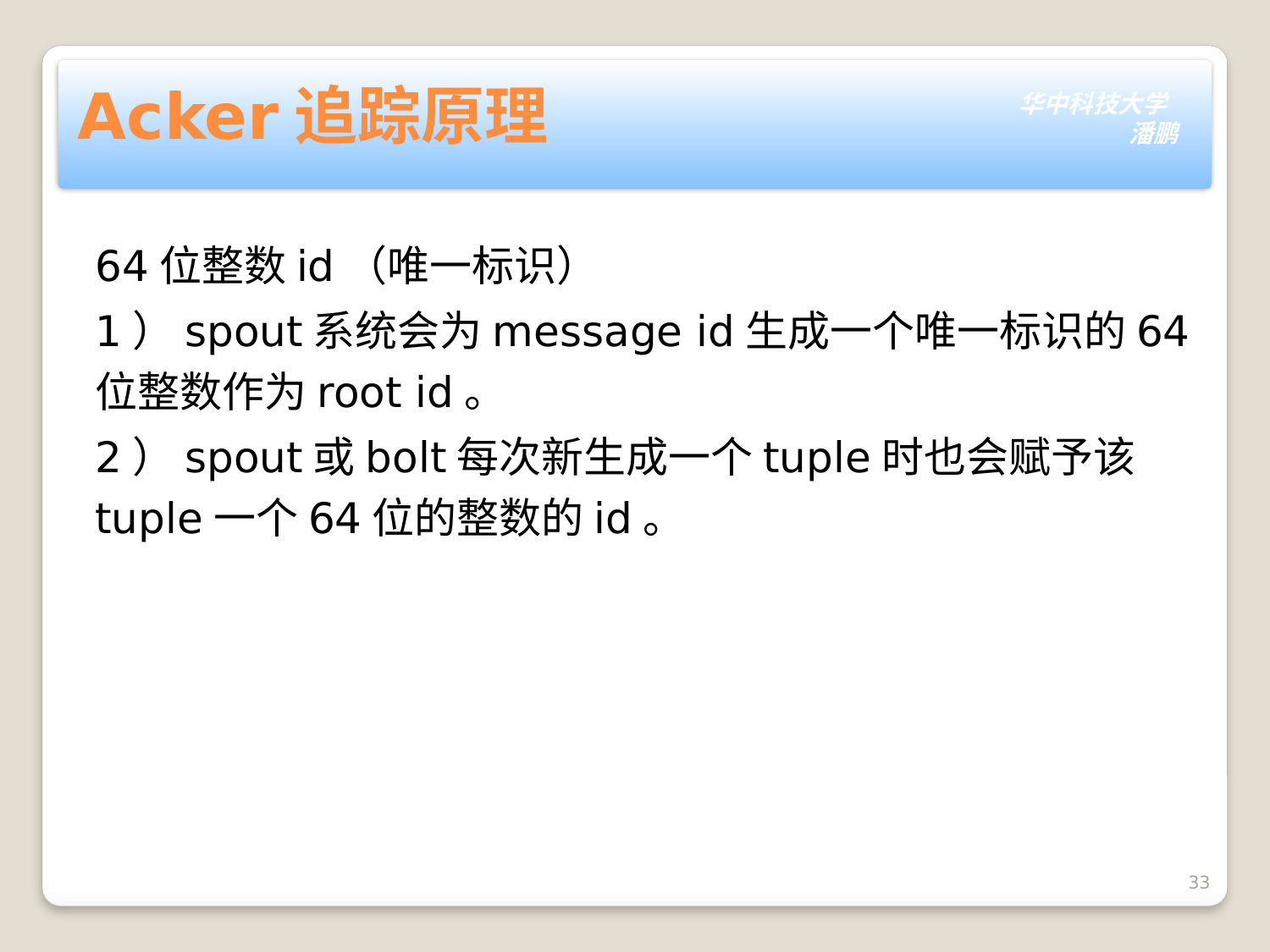

# Acker追踪原理
64位整数id（唯一标识）
1）spout系统会为message id生成一个唯一标识的64位整数作为root id。
2）spout或bolt每次新生成一个tuple时也会赋予该tuple一个64位的整数的id。
33